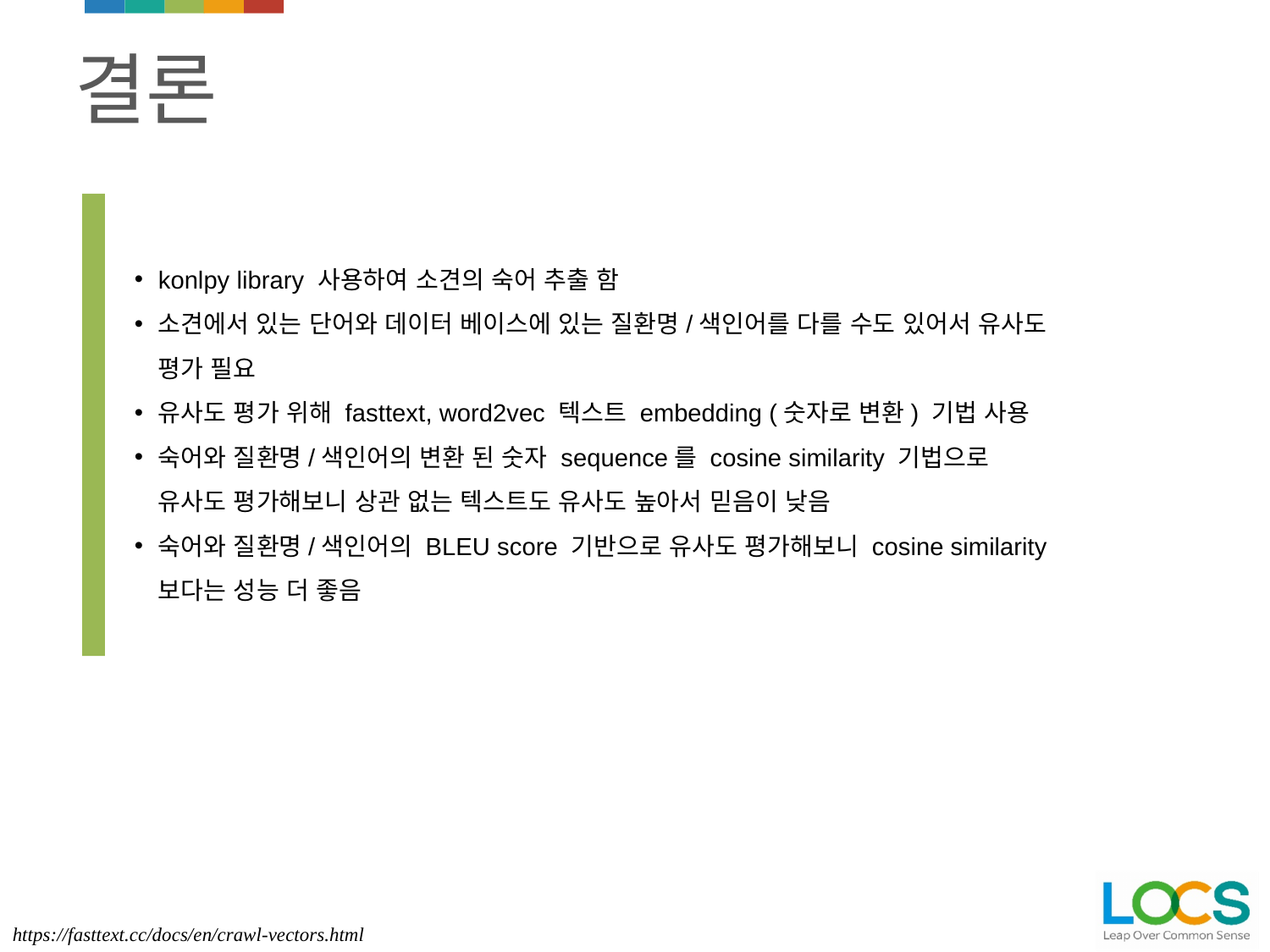

# 결론

konlpy library 사용하여 소견의 숙어 추출 함
소견에서 있는 단어와 데이터 베이스에 있는 질환명/색인어를 다를 수도 있어서 유사도 평가 필요
유사도 평가 위해 fasttext, word2vec 텍스트 embedding (숫자로 변환) 기법 사용
숙어와 질환명/색인어의 변환 된 숫자 sequence를 cosine similarity 기법으로 유사도 평가해보니 상관 없는 텍스트도 유사도 높아서 믿음이 낮음
숙어와 질환명/색인어의 BLEU score 기반으로 유사도 평가해보니 cosine similarity 보다는 성능 더 좋음
https://fasttext.cc/docs/en/crawl-vectors.html